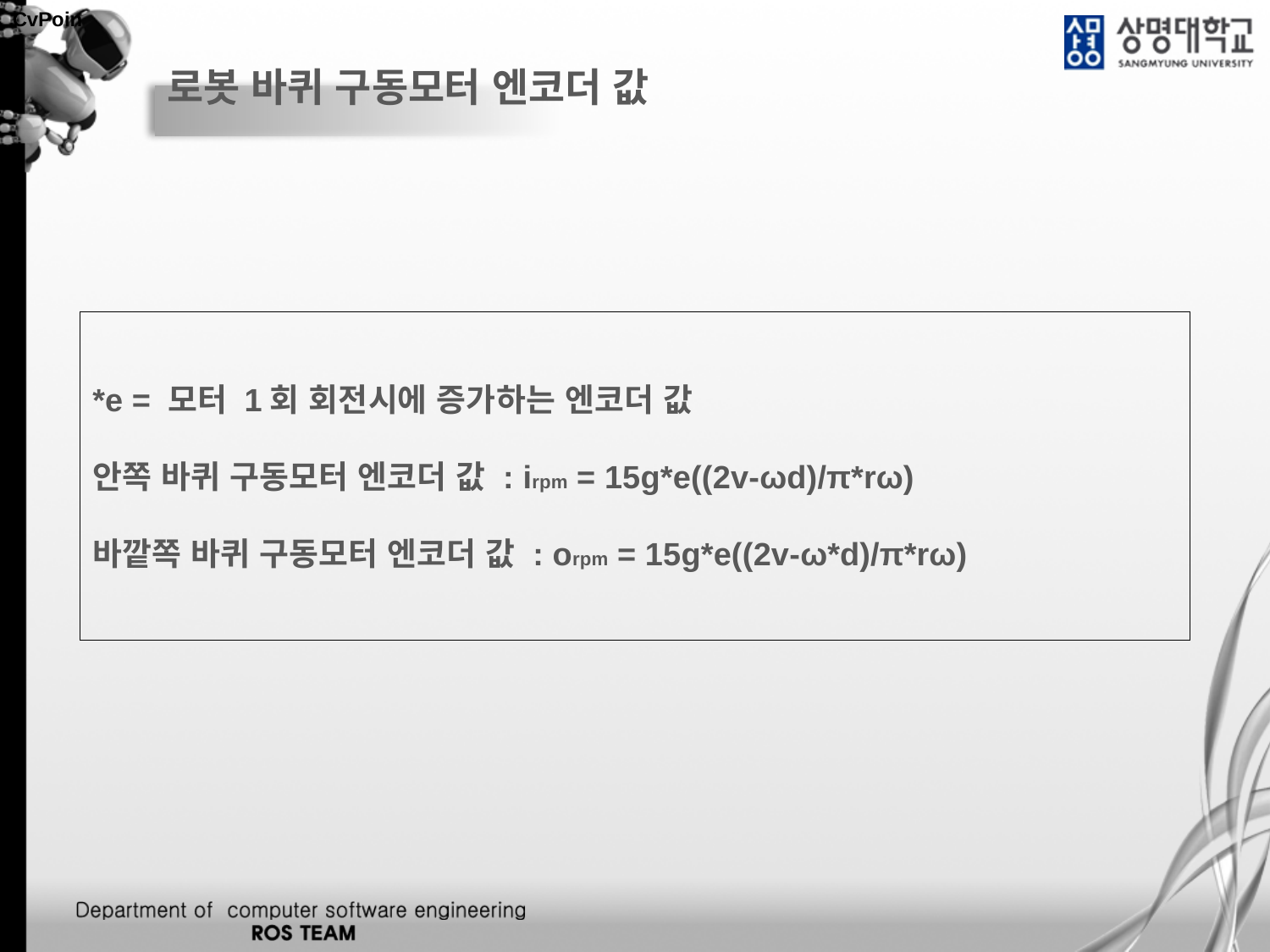

CvPoint
# 로봇 바퀴 구동모터 엔코더 값
*e = 모터 1회 회전시에 증가하는 엔코더 값

안쪽 바퀴 구동모터 엔코더 값 : irpm = 15g*e((2v-ωd)/π*rω)

바깥쪽 바퀴 구동모터 엔코더 값 : orpm = 15g*e((2v-ω*d)/π*rω)